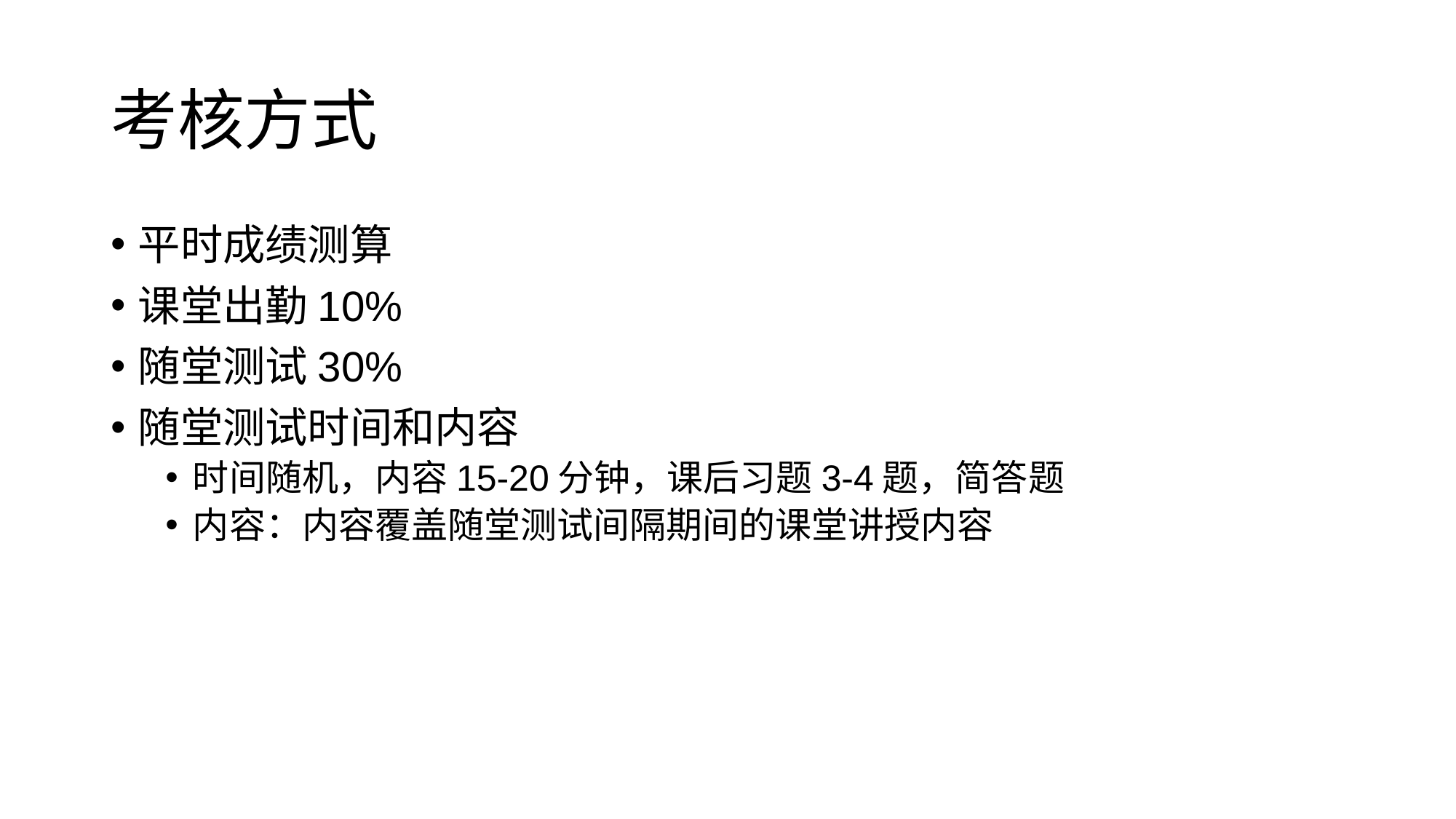

# 考核方式
平时成绩测算
课堂出勤10%
随堂测试30%
随堂测试时间和内容
时间随机，内容15-20分钟，课后习题3-4题，简答题
内容：内容覆盖随堂测试间隔期间的课堂讲授内容